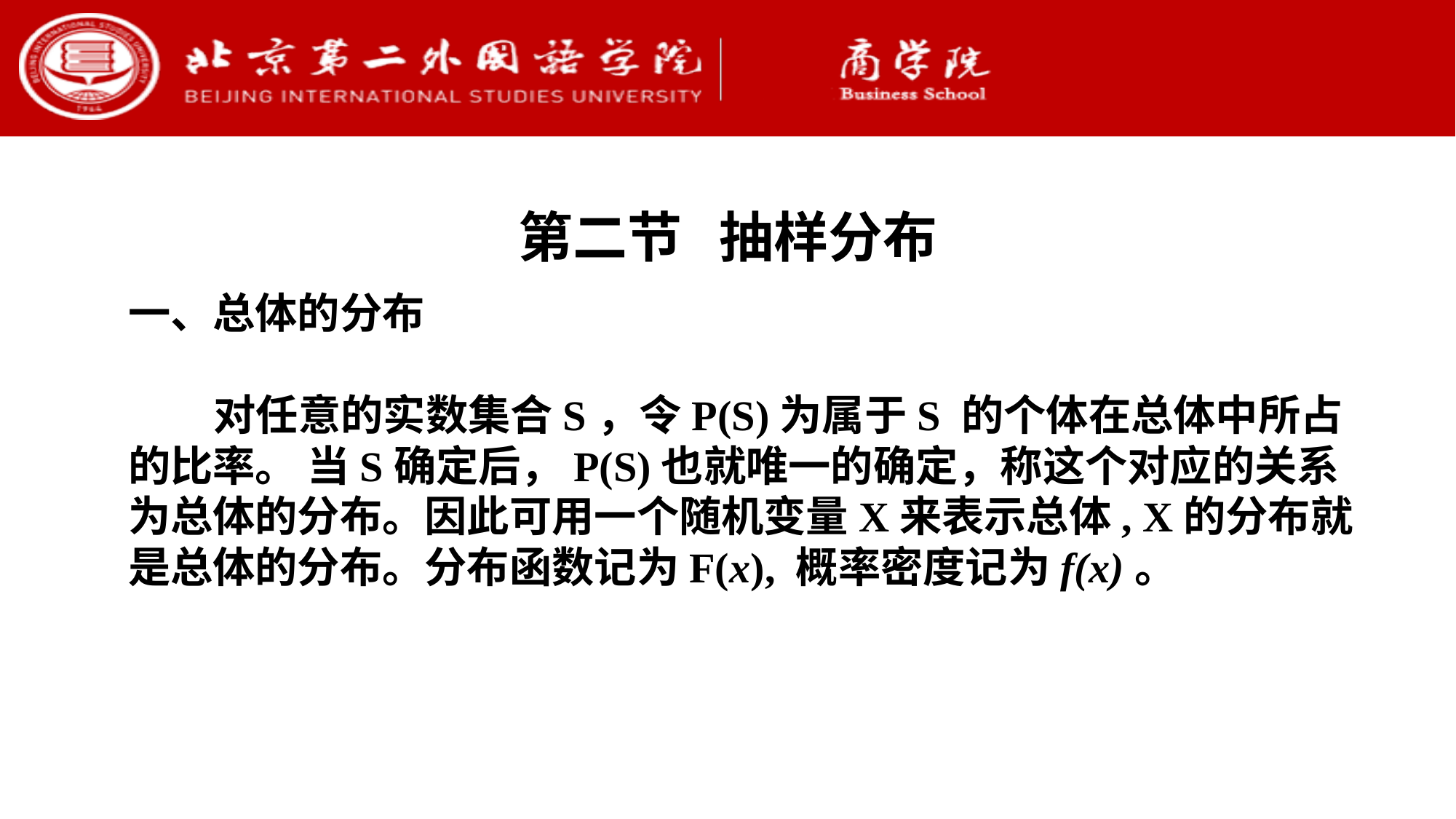

第二节   抽样分布
一、总体的分布

对任意的实数集合S，令P(S)为属于S 的个体在总体中所占的比率。 当S确定后，P(S)也就唯一的确定，称这个对应的关系为总体的分布。因此可用一个随机变量X来表示总体, X的分布就是总体的分布。分布函数记为F(x), 概率密度记为f(x)。